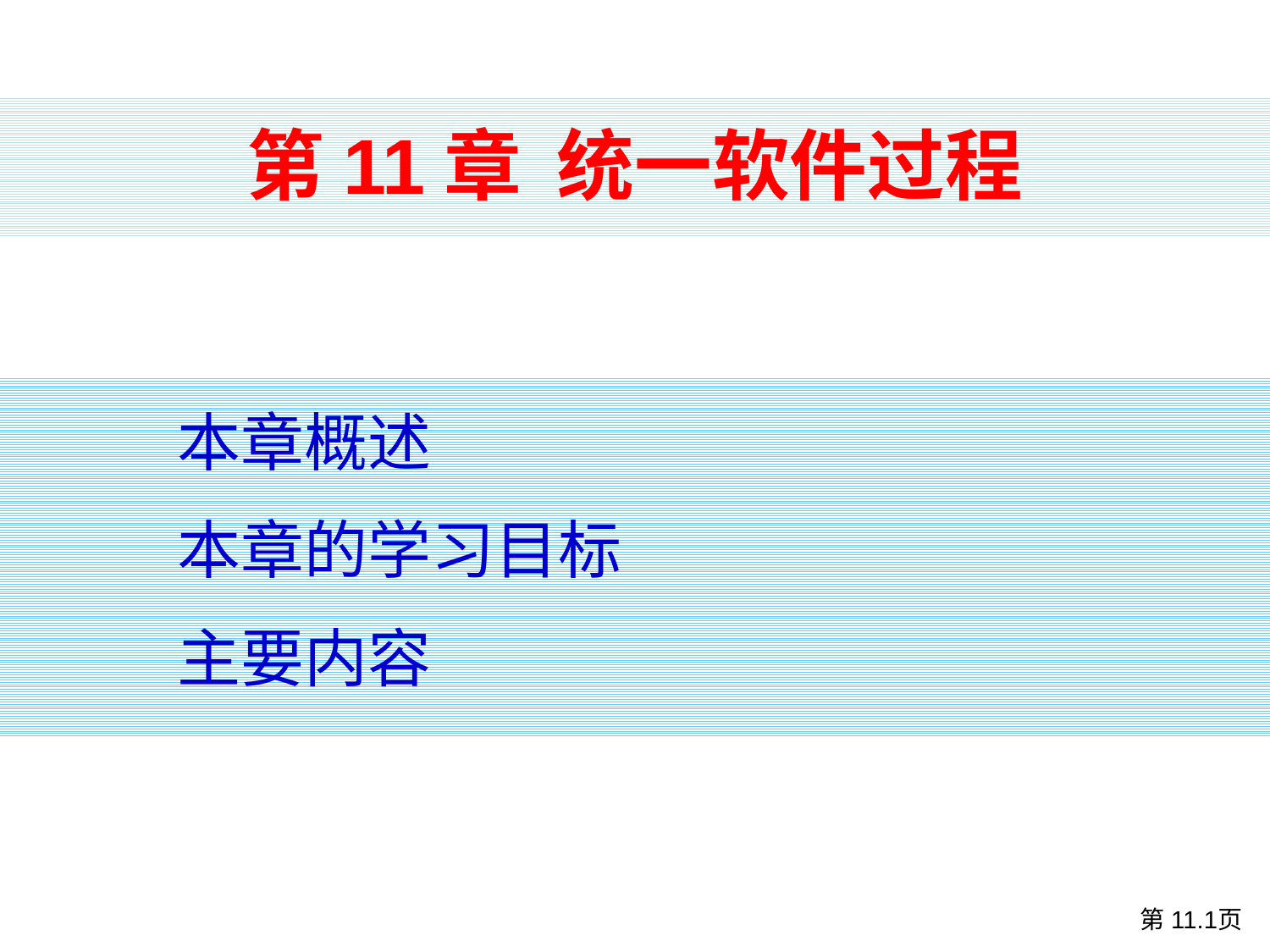

# 第11章  统一软件过程

本章概述
本章的学习目标
主要内容
第11.1页